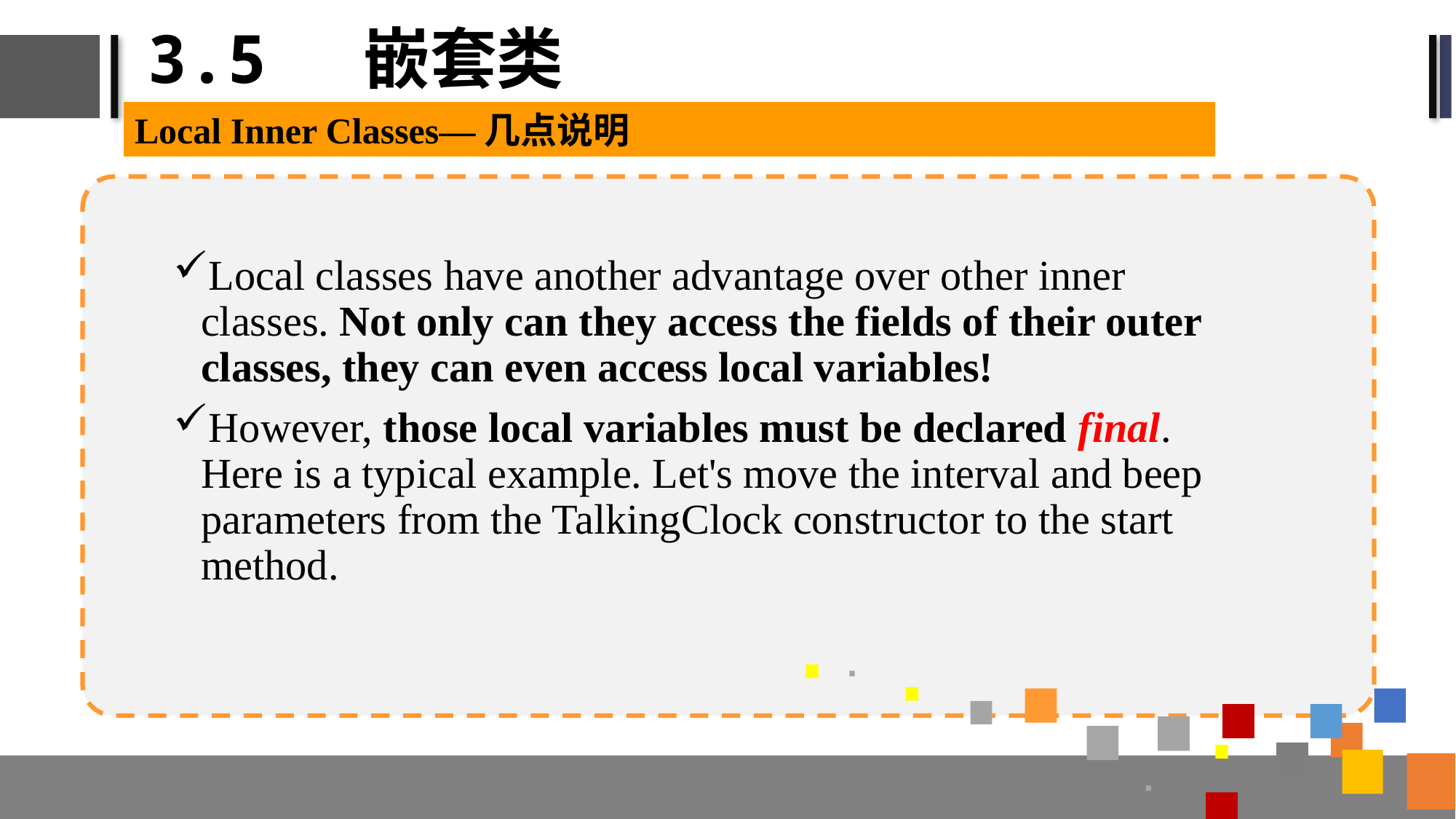

# 3.5  嵌套类
Local Inner Classes—几点说明

Local classes have another advantage over other inner classes. Not only can they access the fields of their outer classes, they can even access local variables!
However, those local variables must be declared final. Here is a typical example. Let's move the interval and beep parameters from the TalkingClock constructor to the start method.